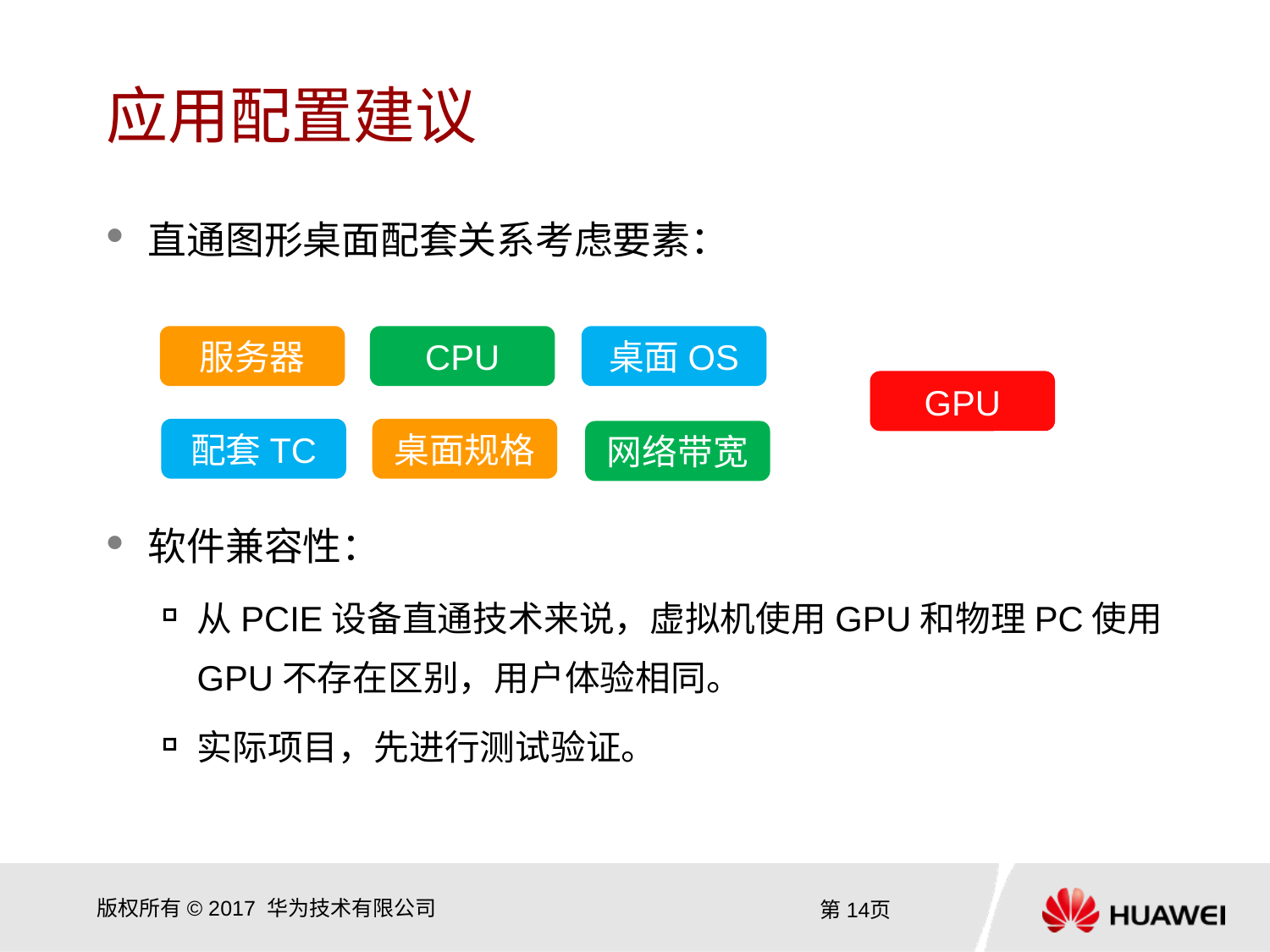

# 应用配置建议
直通图形桌面配套关系考虑要素：

软件兼容性：
从PCIE设备直通技术来说，虚拟机使用GPU和物理PC使用GPU不存在区别，用户体验相同。
实际项目，先进行测试验证。

服务器
CPU
桌面OS
GPU
配套TC
桌面规格
网络带宽